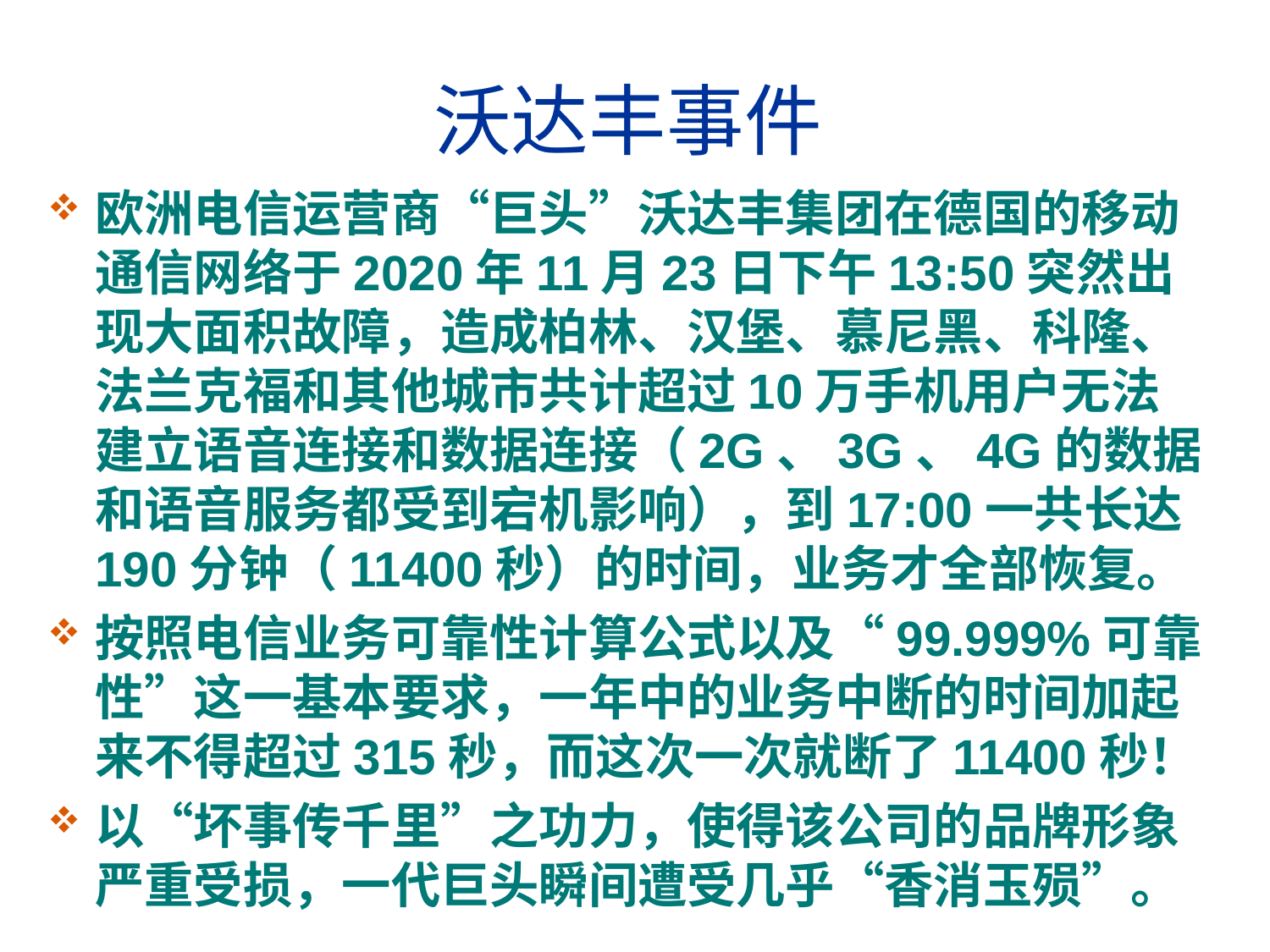

# 沃达丰事件
欧洲电信运营商“巨头”沃达丰集团在德国的移动通信网络于2020年11月23日下午13:50突然出现大面积故障，造成柏林、汉堡、慕尼黑、科隆、法兰克福和其他城市共计超过10万手机用户无法建立语音连接和数据连接（2G、3G、4G的数据和语音服务都受到宕机影响），到17:00一共长达190分钟（11400秒）的时间，业务才全部恢复。
按照电信业务可靠性计算公式以及“99.999%可靠性”这一基本要求，一年中的业务中断的时间加起来不得超过315秒，而这次一次就断了11400秒！
以“坏事传千里”之功力，使得该公司的品牌形象严重受损，一代巨头瞬间遭受几乎“香消玉殒”。